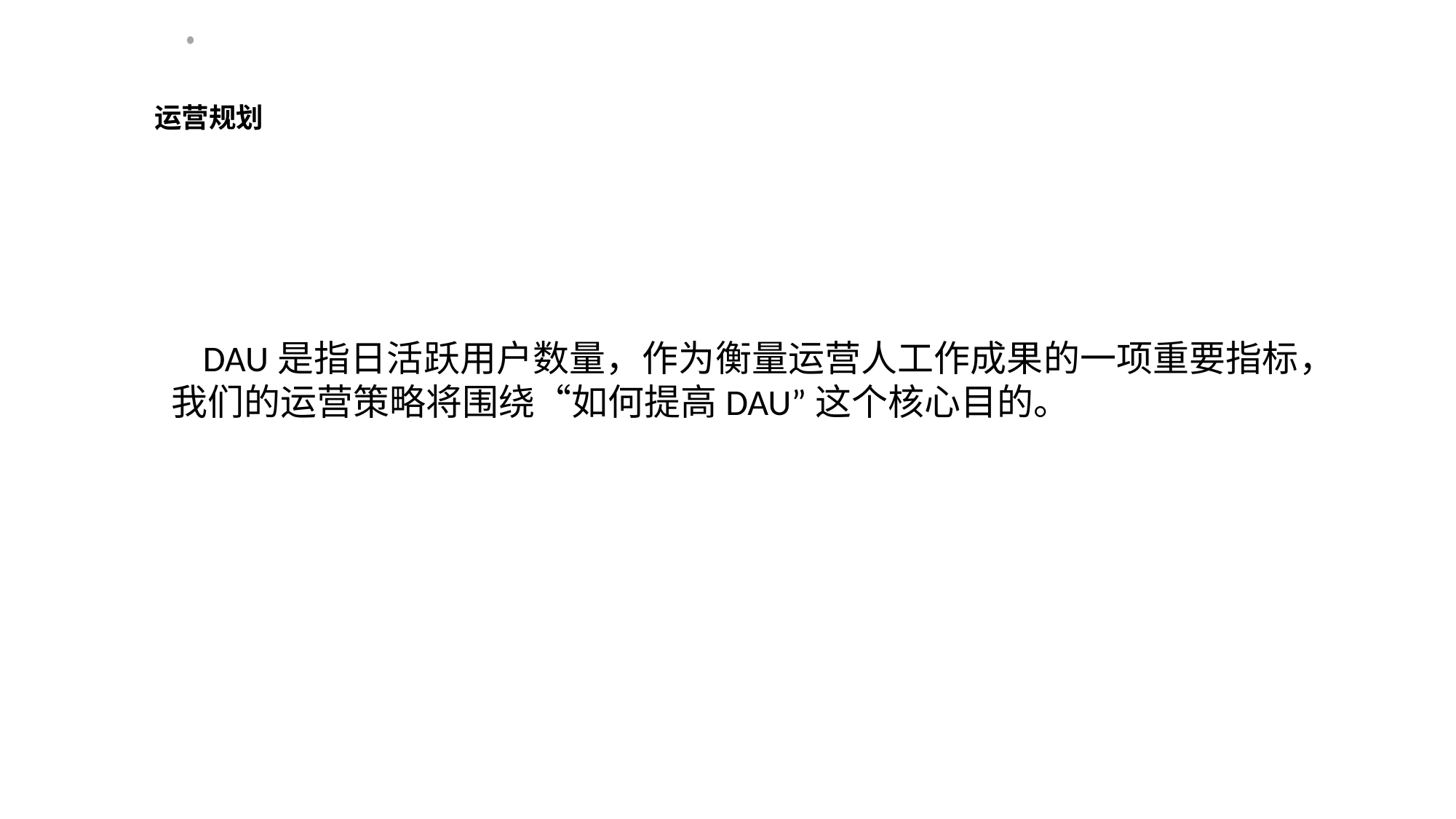

运营规划
DAU是指日活跃用户数量，作为衡量运营人工作成果的一项重要指标，我们的运营策略将围绕“如何提高DAU”这个核心目的。